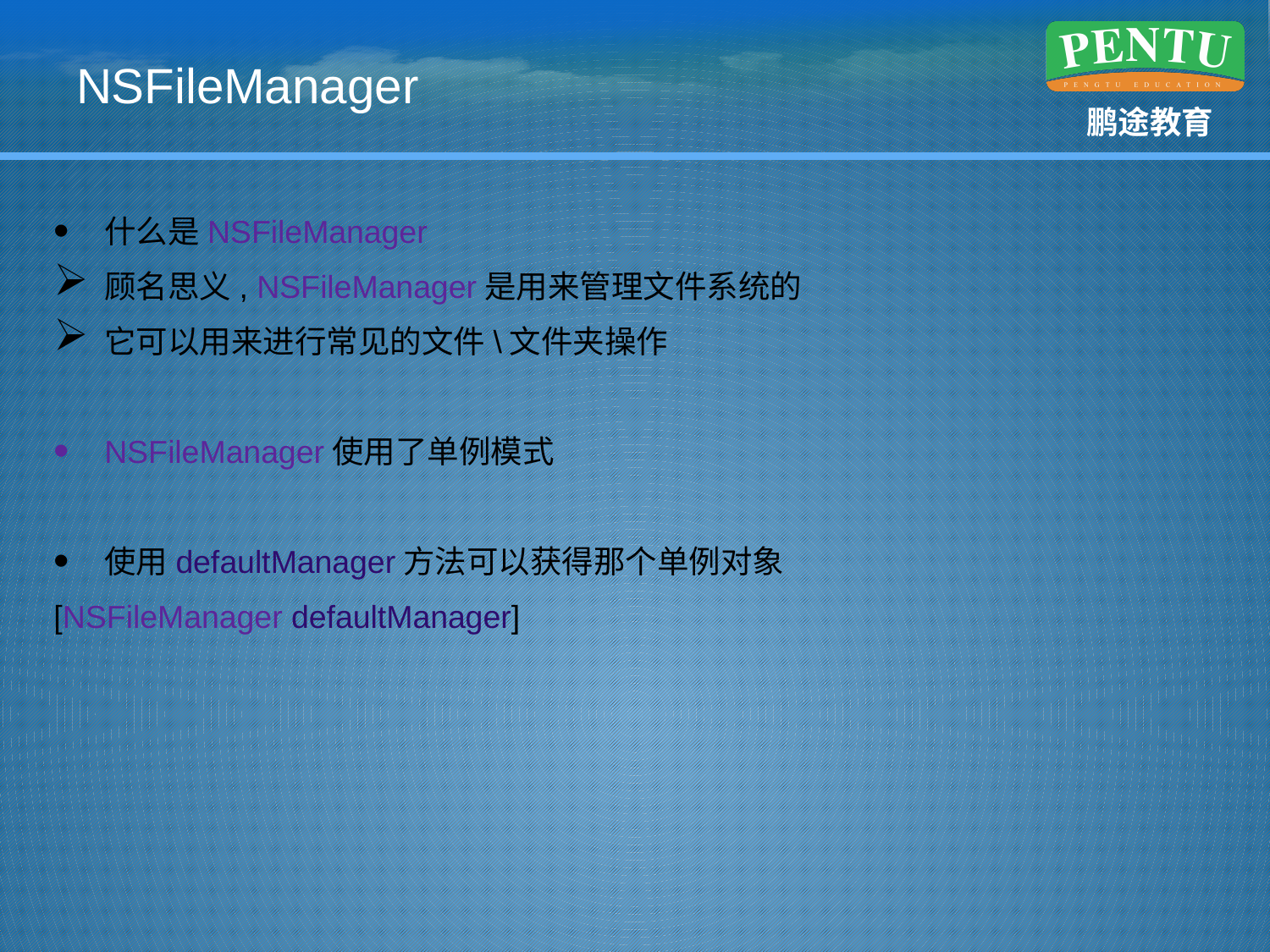

# NSFileManager
什么是NSFileManager
顾名思义, NSFileManager是用来管理文件系统的
它可以用来进行常见的文件\文件夹操作

NSFileManager使用了单例模式

使用defaultManager方法可以获得那个单例对象
[NSFileManager defaultManager]